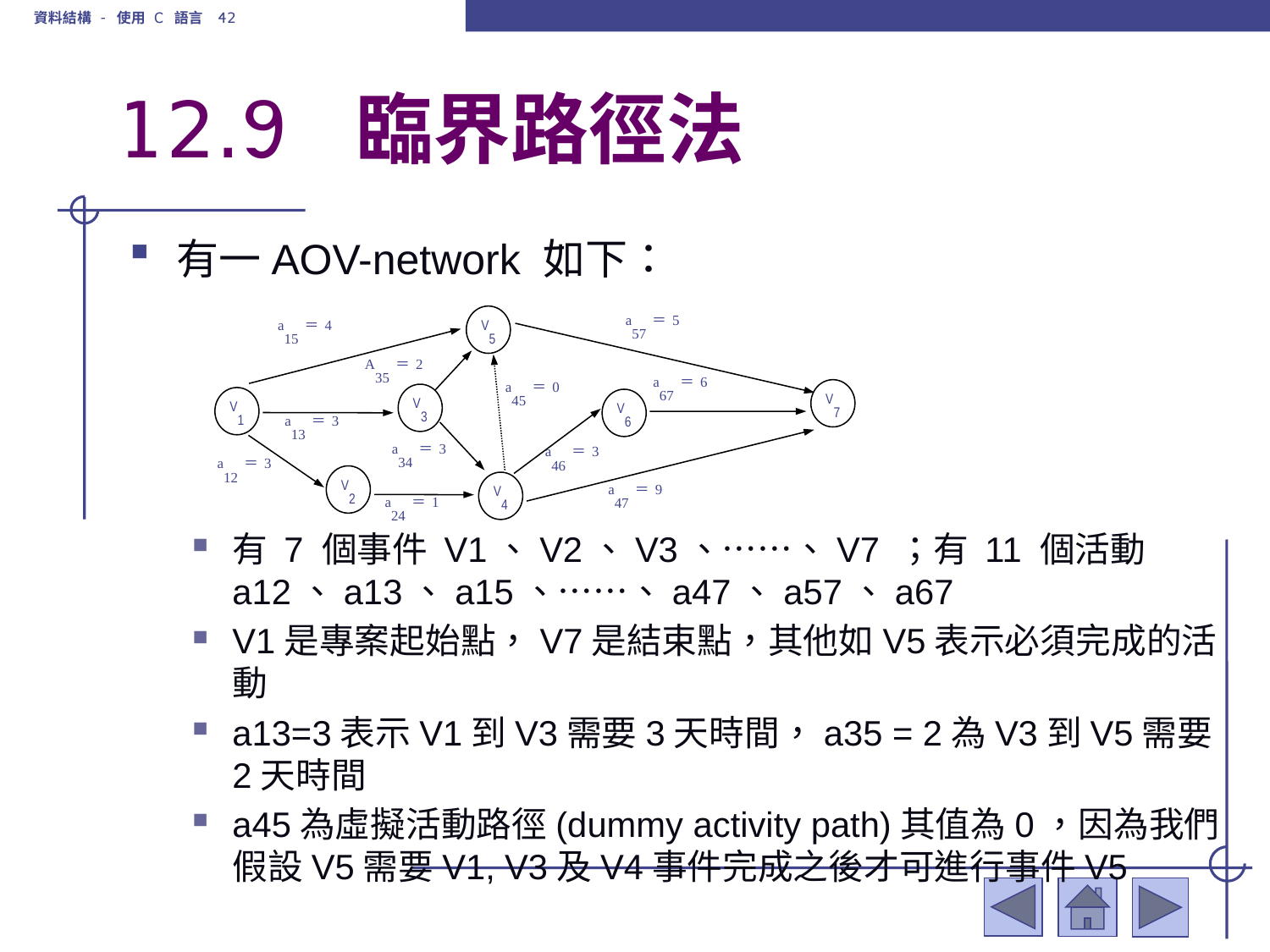

資料結構 - 使用 C 語言   42
# 12.9  臨界路徑法
有一AOV-network 如下：

有 7 個事件 V1、V2、V3、……、V7 ；有 11 個活動 a12、a13、a15、……、a47、a57、a67
V1是專案起始點，V7是結束點，其他如V5表示必須完成的活動
a13=3表示V1到V3需要3天時間，a35 = 2為V3到V5需要2天時間
a45為虛擬活動路徑(dummy activity path)其值為0，因為我們假設V5需要V1, V3及V4事件完成之後才可進行事件V5
V5
a57＝5
a15＝4

A35＝2

a67＝6
a45＝0
V7
V3
V1
V6

a13＝3

a34＝3
a46＝3
a12＝3
V2
V4
a47＝9
a24＝1